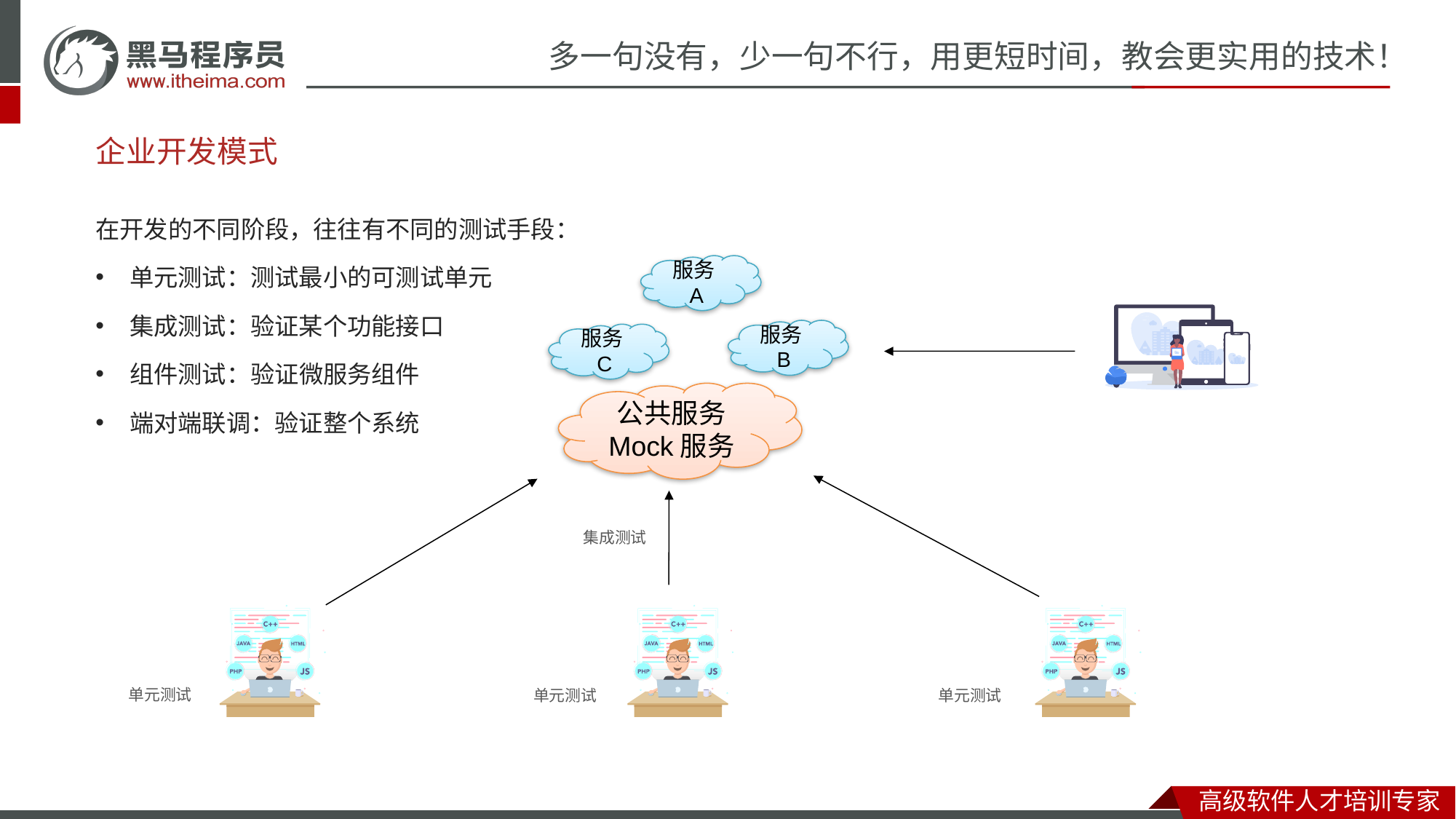

# 企业开发模式
在开发的不同阶段，往往有不同的测试手段：
单元测试：测试最小的可测试单元
集成测试：验证某个功能接口
组件测试：验证微服务组件
端对端联调：验证整个系统
服务A

服务B
服务C
公共服务
Mock服务
集成测试

单元测试
单元测试
单元测试